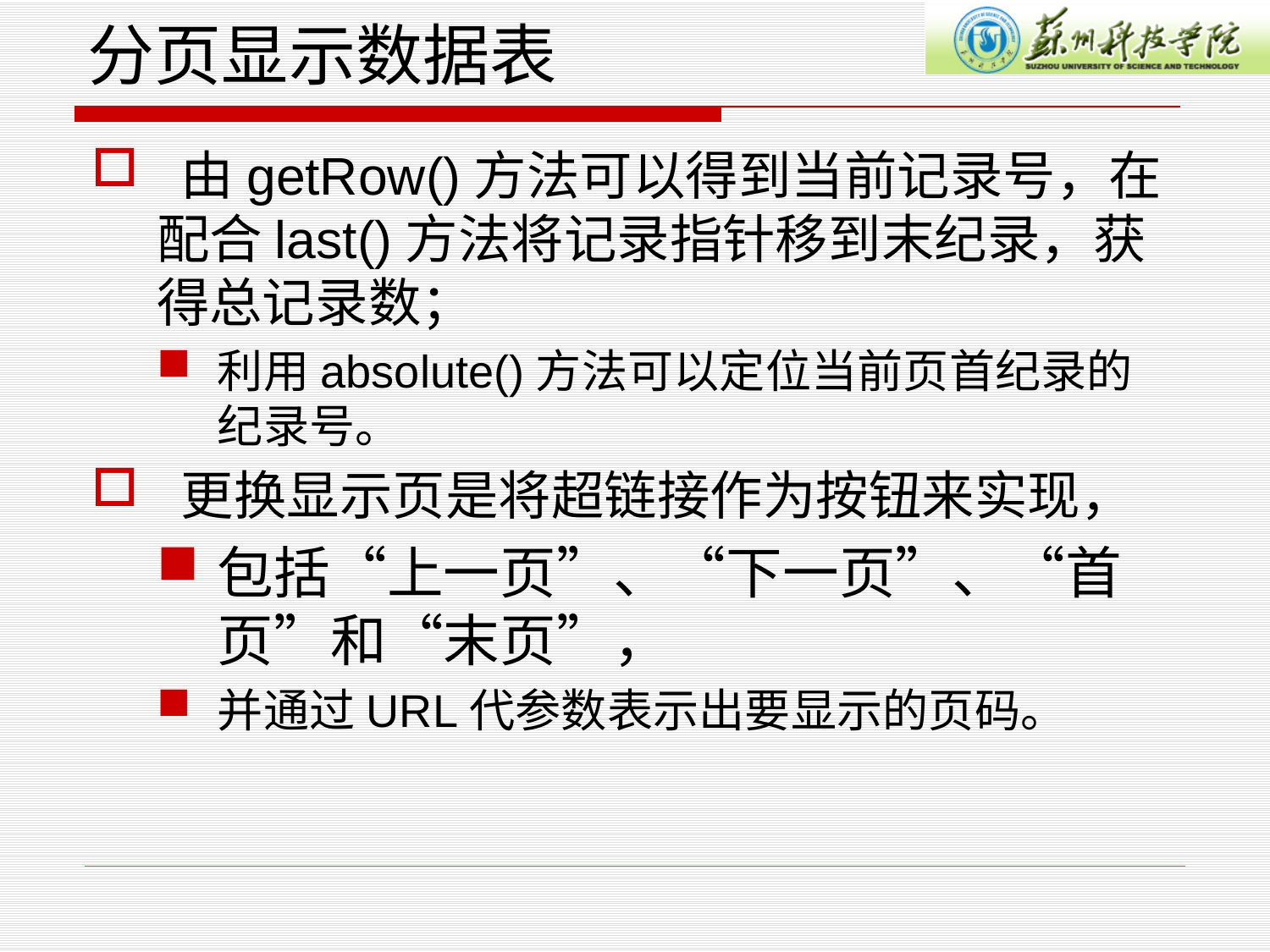

# 分页显示数据表
 由getRow()方法可以得到当前记录号，在配合last()方法将记录指针移到末纪录，获得总记录数；
利用absolute()方法可以定位当前页首纪录的纪录号。
 更换显示页是将超链接作为按钮来实现，
包括“上一页”、“下一页”、“首页”和“末页”，
并通过URL代参数表示出要显示的页码。